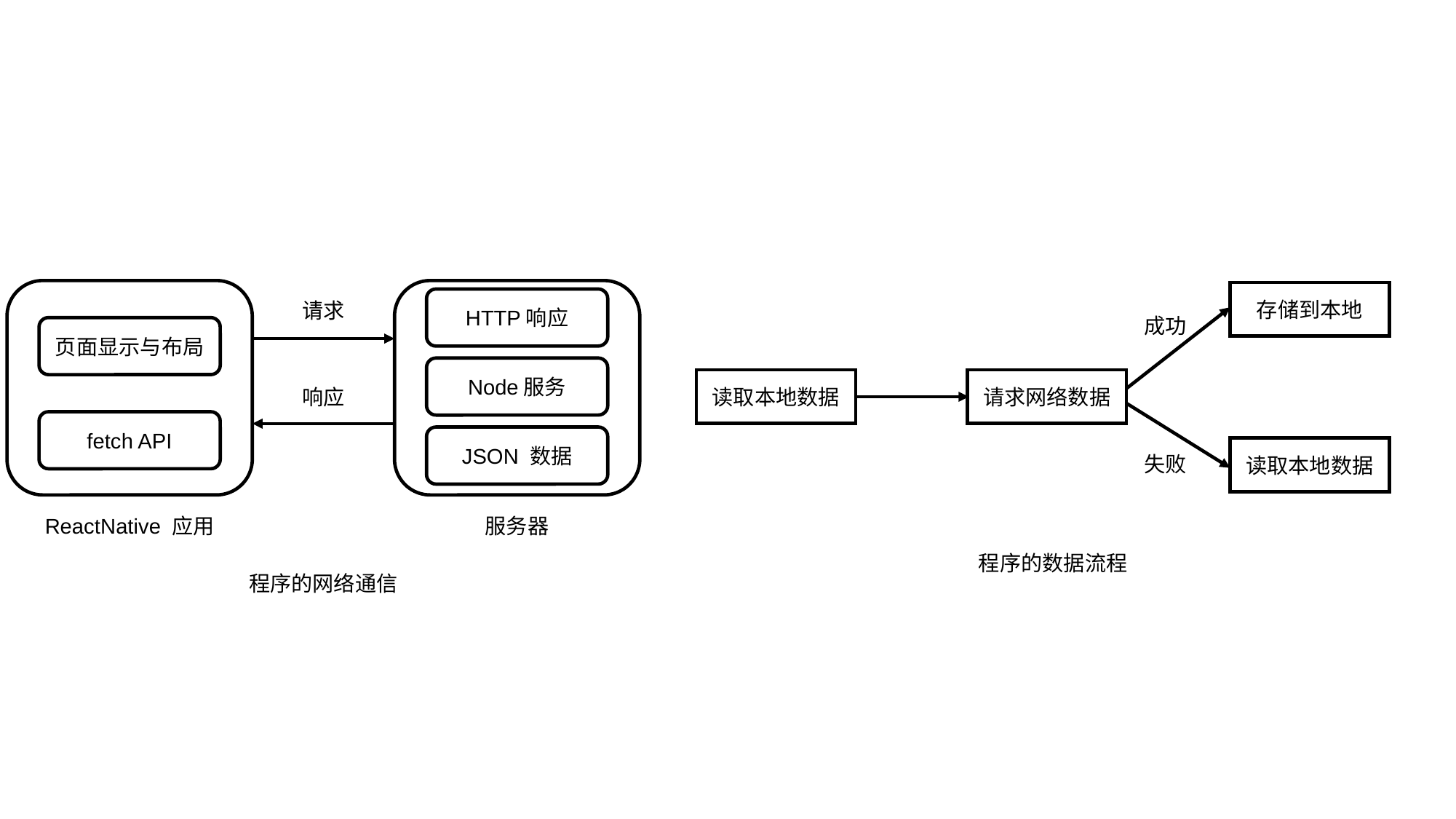

HTTP响应
请求
页面显示与布局
Node服务
响应
fetch API
JSON 数据
ReactNative 应用
服务器
程序的网络通信
存储到本地
成功
读取本地数据
请求网络数据
读取本地数据
失败
程序的数据流程